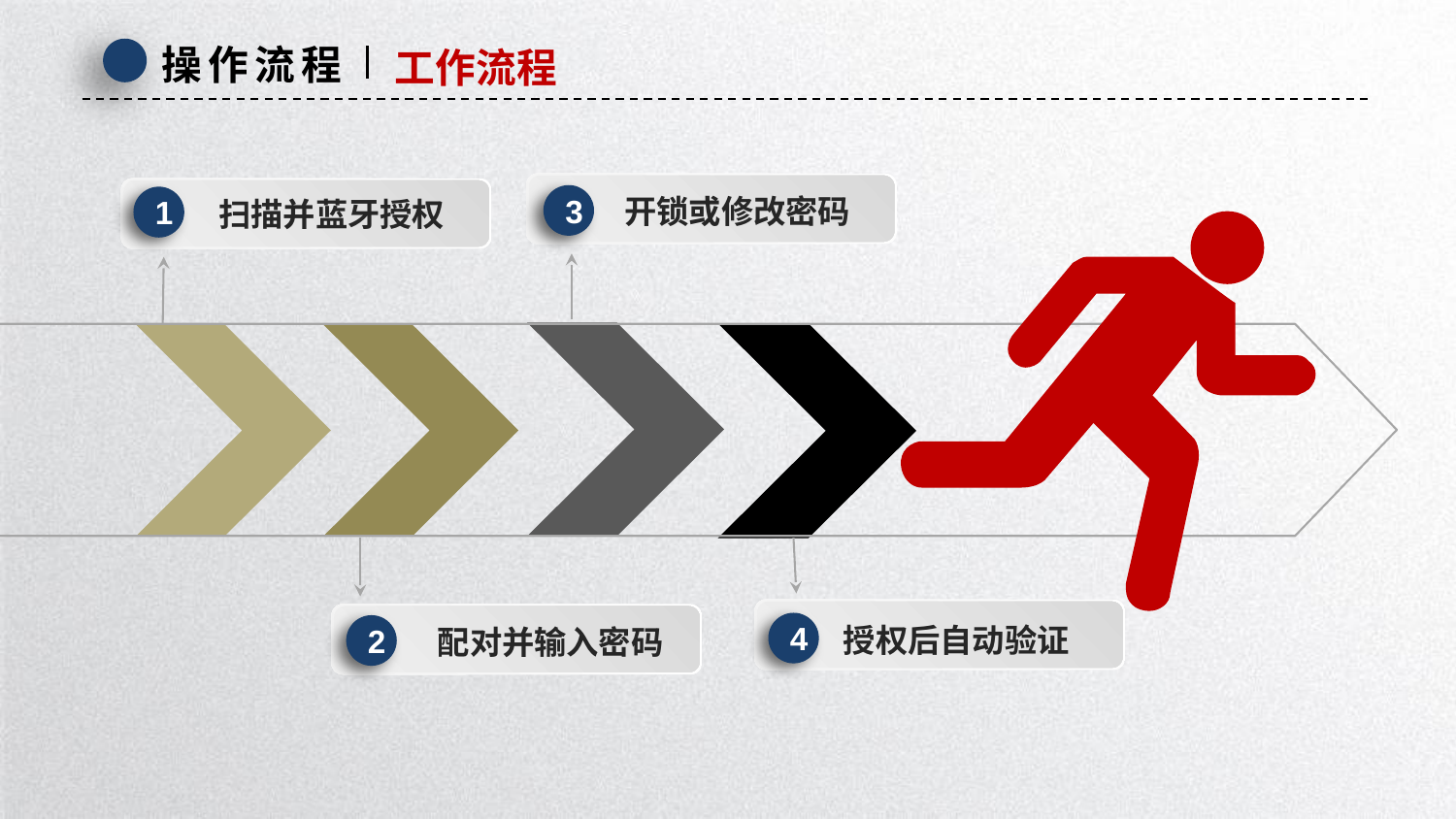

操作流程
工作流程

3
开锁或修改密码

1
扫描并蓝牙授权

4
授权后自动验证

2
配对并输入密码